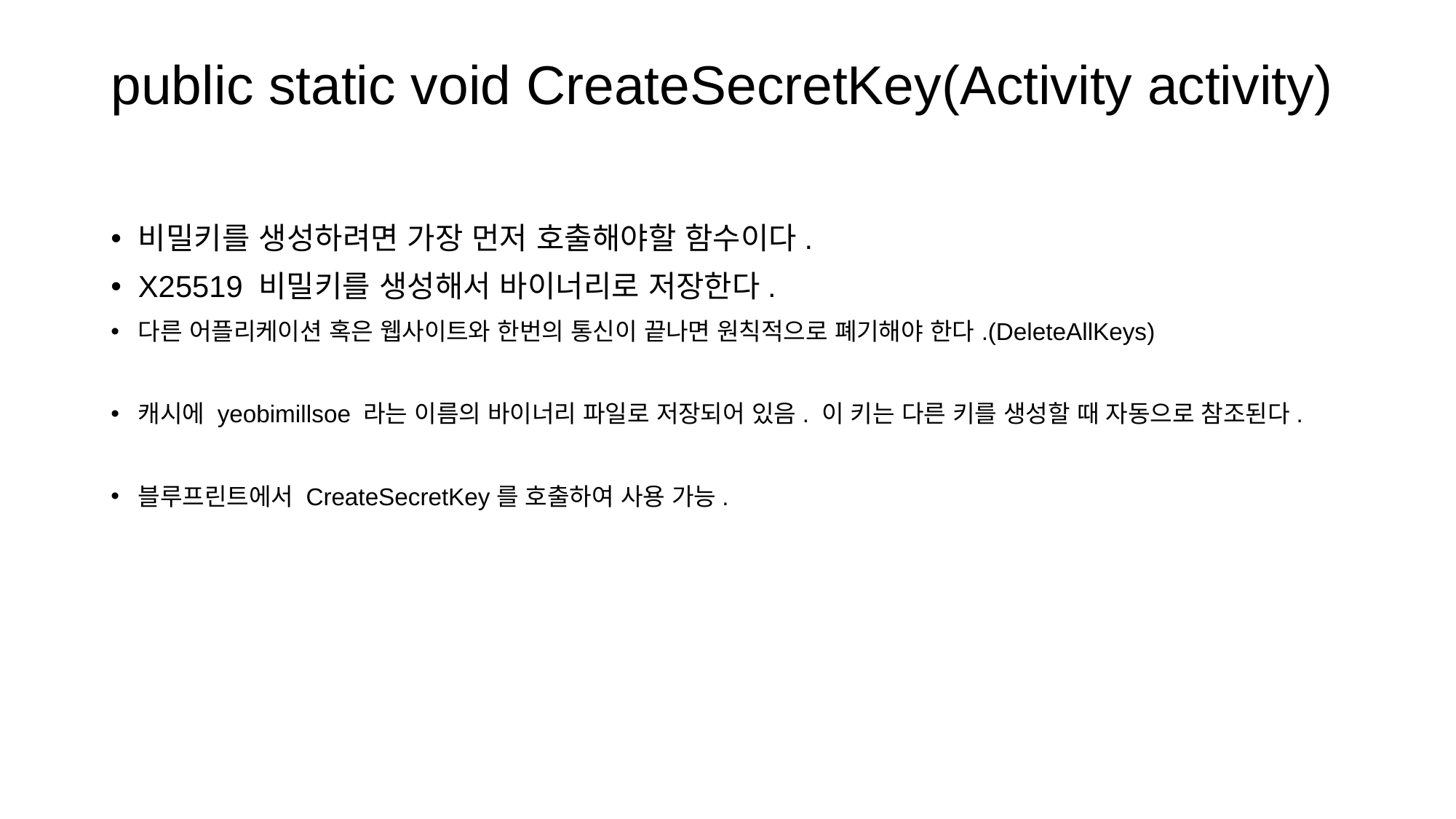

# public static void CreateSecretKey(Activity activity)
비밀키를 생성하려면 가장 먼저 호출해야할 함수이다.
X25519 비밀키를 생성해서 바이너리로 저장한다.
다른 어플리케이션 혹은 웹사이트와 한번의 통신이 끝나면 원칙적으로 폐기해야 한다.(DeleteAllKeys)

캐시에 yeobimillsoe 라는 이름의 바이너리 파일로 저장되어 있음. 이 키는 다른 키를 생성할 때 자동으로 참조된다.

블루프린트에서 CreateSecretKey를 호출하여 사용 가능.